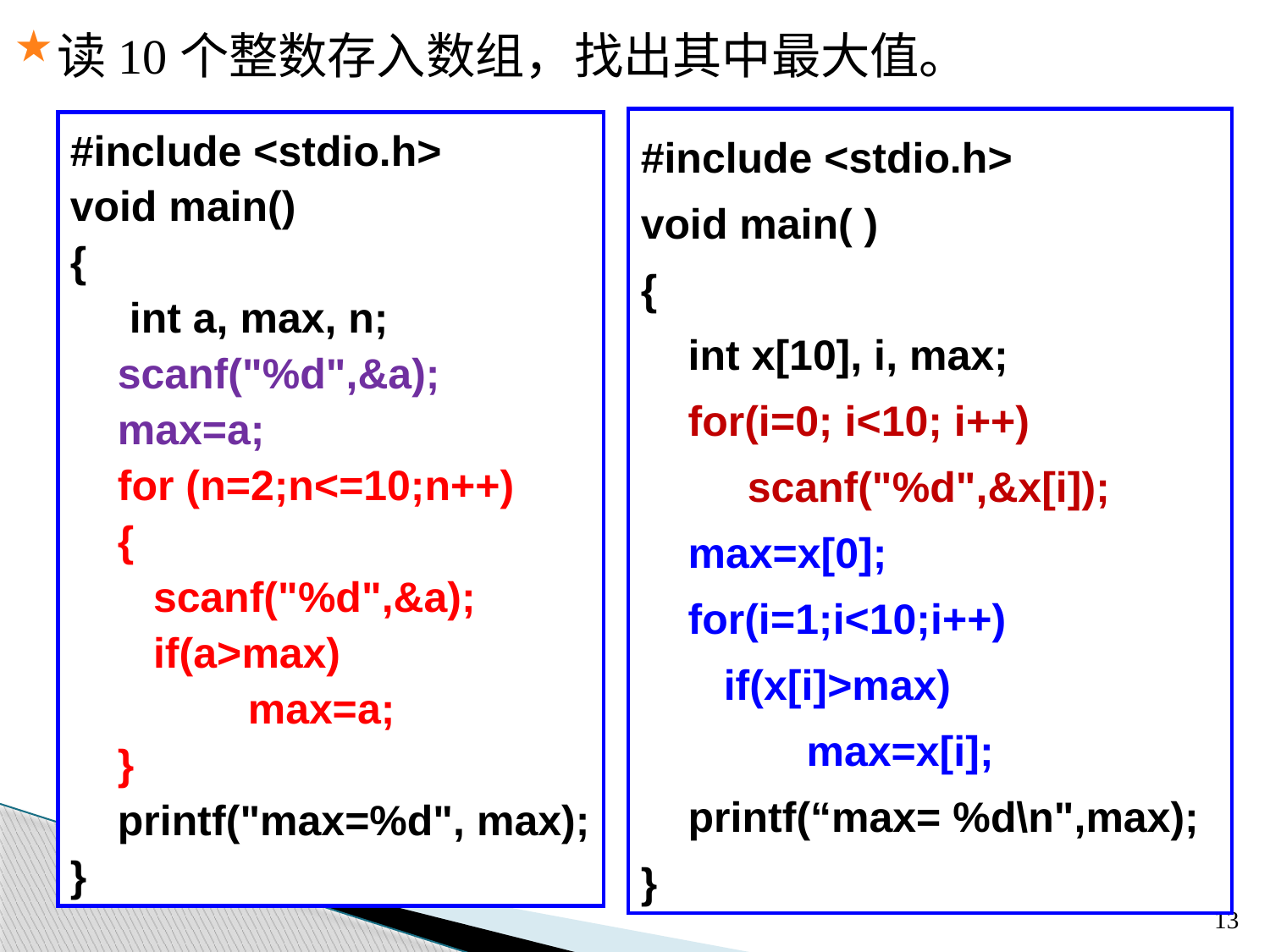

读10个整数存入数组，找出其中最大值。

#include <stdio.h>
void main()
{
     int a, max, n;
    scanf("%d",&a);
    max=a;
    for (n=2;n<=10;n++)
    {
       scanf("%d",&a);
       if(a>max)
               max=a;
    }
    printf("max=%d", max);
}
#include <stdio.h>
void main( )
{
    int x[10], i, max;
    for(i=0; i<10; i++)
         scanf("%d",&x[i]);
    max=x[0];
    for(i=1;i<10;i++)
       if(x[i]>max)
              max=x[i];
    printf(“max= %d\n",max);
}
13